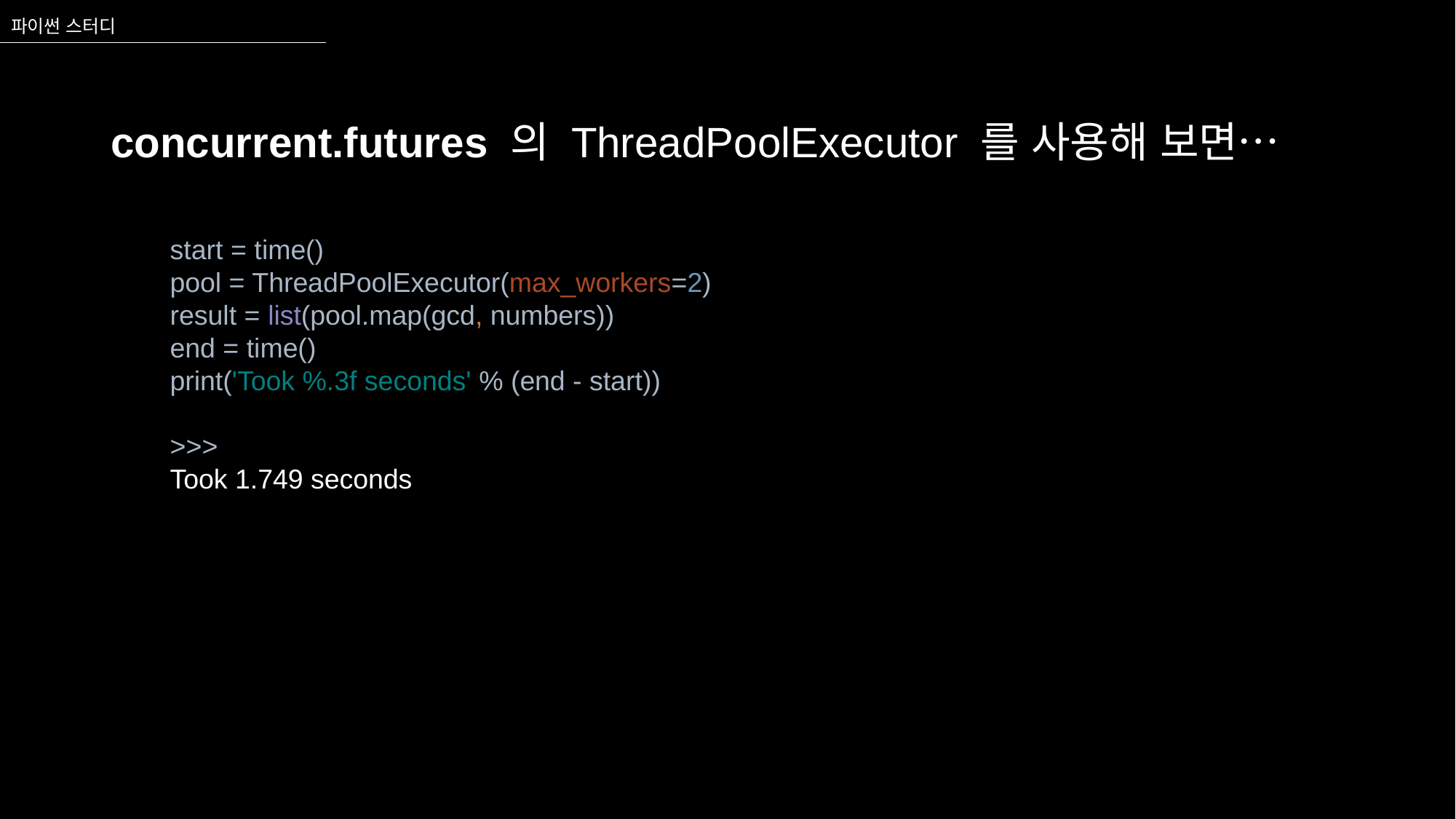

파이썬 스터디
concurrent.futures 의 ThreadPoolExecutor 를 사용해 보면…
start = time()
pool = ThreadPoolExecutor(max_workers=2)
result = list(pool.map(gcd, numbers))
end = time()
print('Took %.3f seconds' % (end - start))

>>>
Took 1.749 seconds